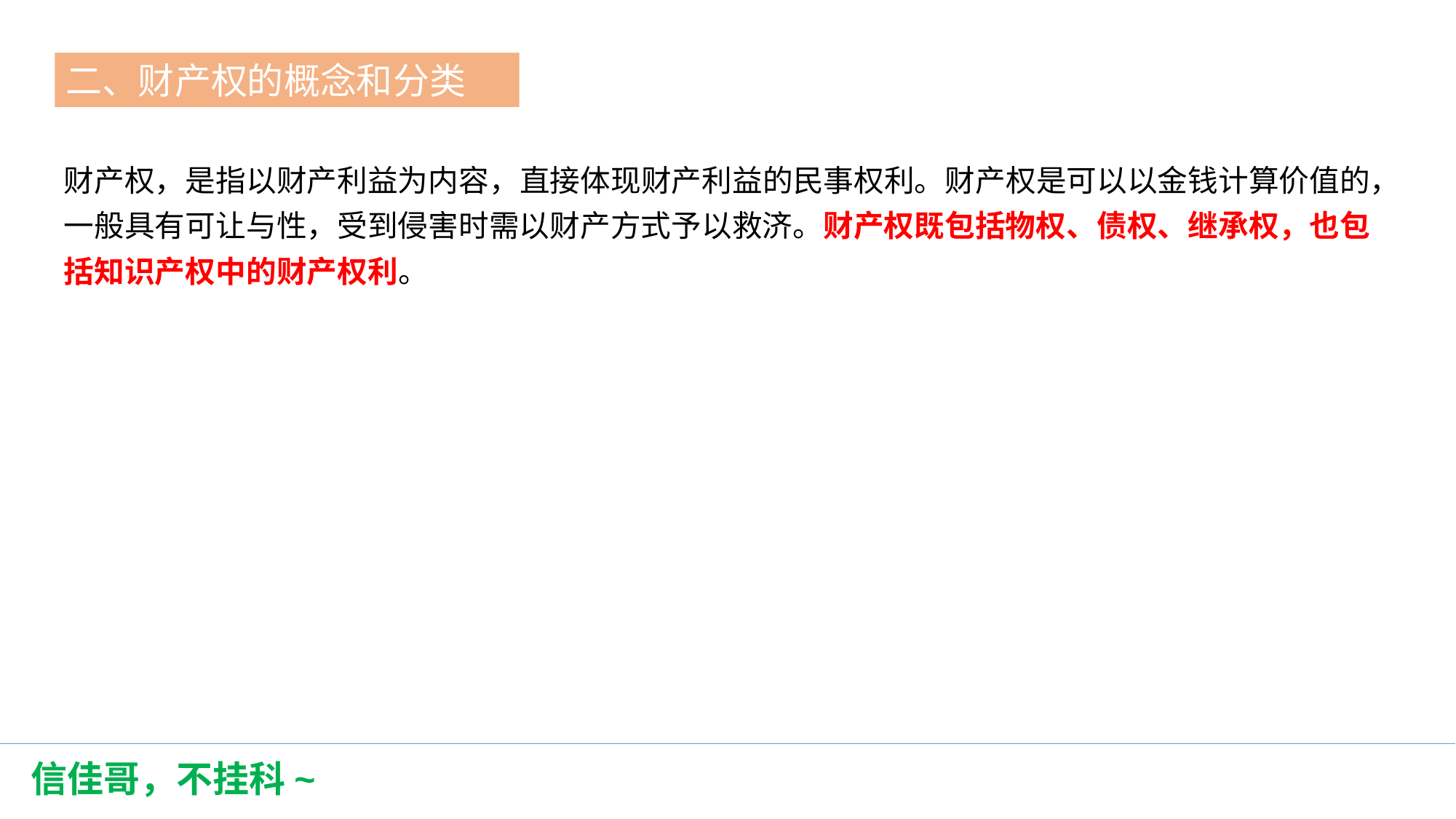

二、财产权的概念和分类
第一节
财产权，是指以财产利益为内容，直接体现财产利益的民事权利。财产权是可以以金钱计算价值的，一般具有可让与性，受到侵害时需以财产方式予以救济。财产权既包括物权、债权、继承权，也包括知识产权中的财产权利。